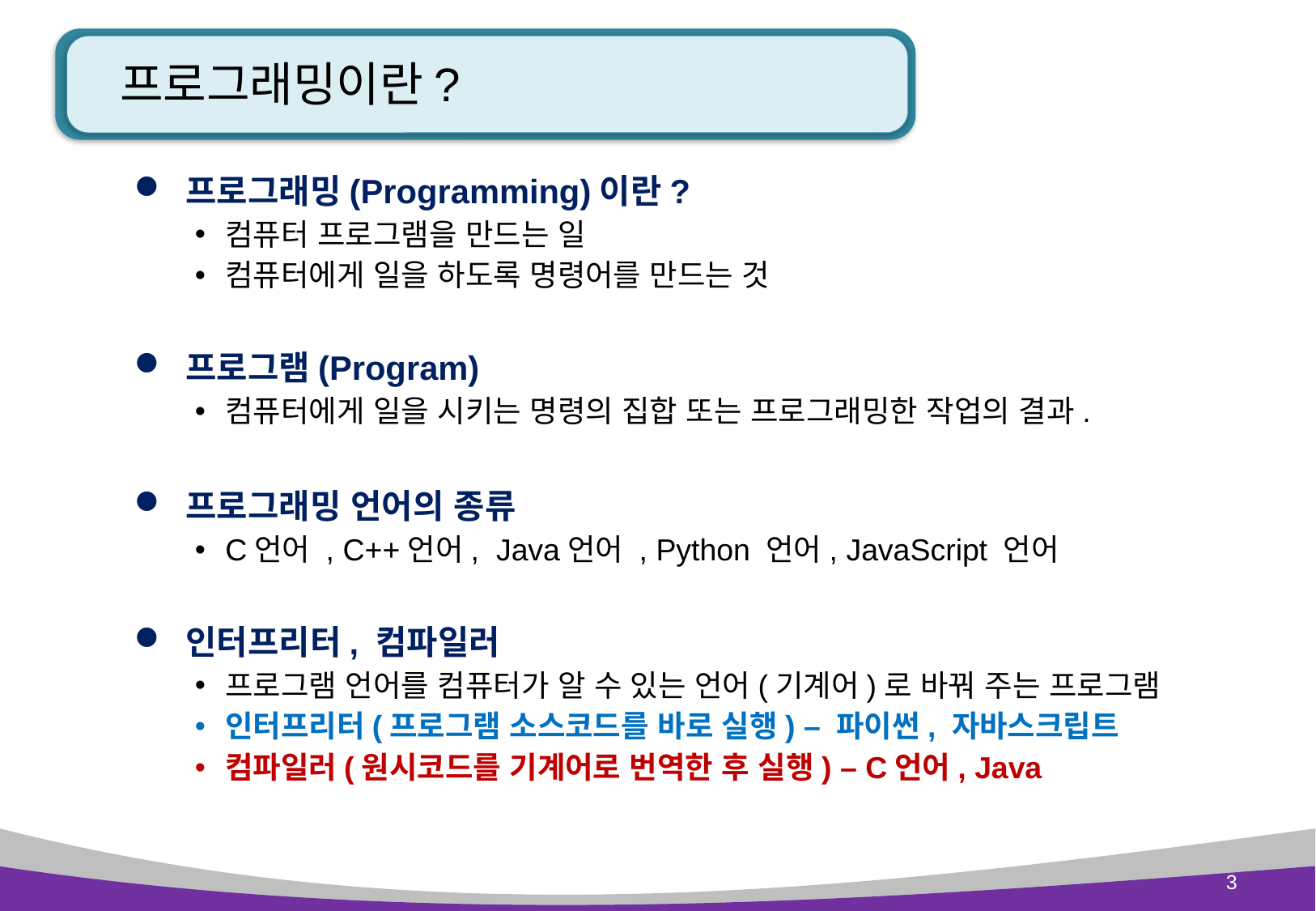

# 프로그래밍이란?
 프로그래밍(Programming)이란?
컴퓨터 프로그램을 만드는 일
컴퓨터에게 일을 하도록 명령어를 만드는 것

 프로그램(Program)
컴퓨터에게 일을 시키는 명령의 집합 또는 프로그래밍한 작업의 결과.

 프로그래밍 언어의 종류
C언어 , C++언어,  Java언어 , Python 언어, JavaScript 언어

 인터프리터, 컴파일러
프로그램 언어를 컴퓨터가 알 수 있는 언어(기계어)로 바꿔 주는 프로그램
인터프리터(프로그램 소스코드를 바로 실행) – 파이썬, 자바스크립트
컴파일러(원시코드를 기계어로 번역한 후 실행) – C언어, Java

3